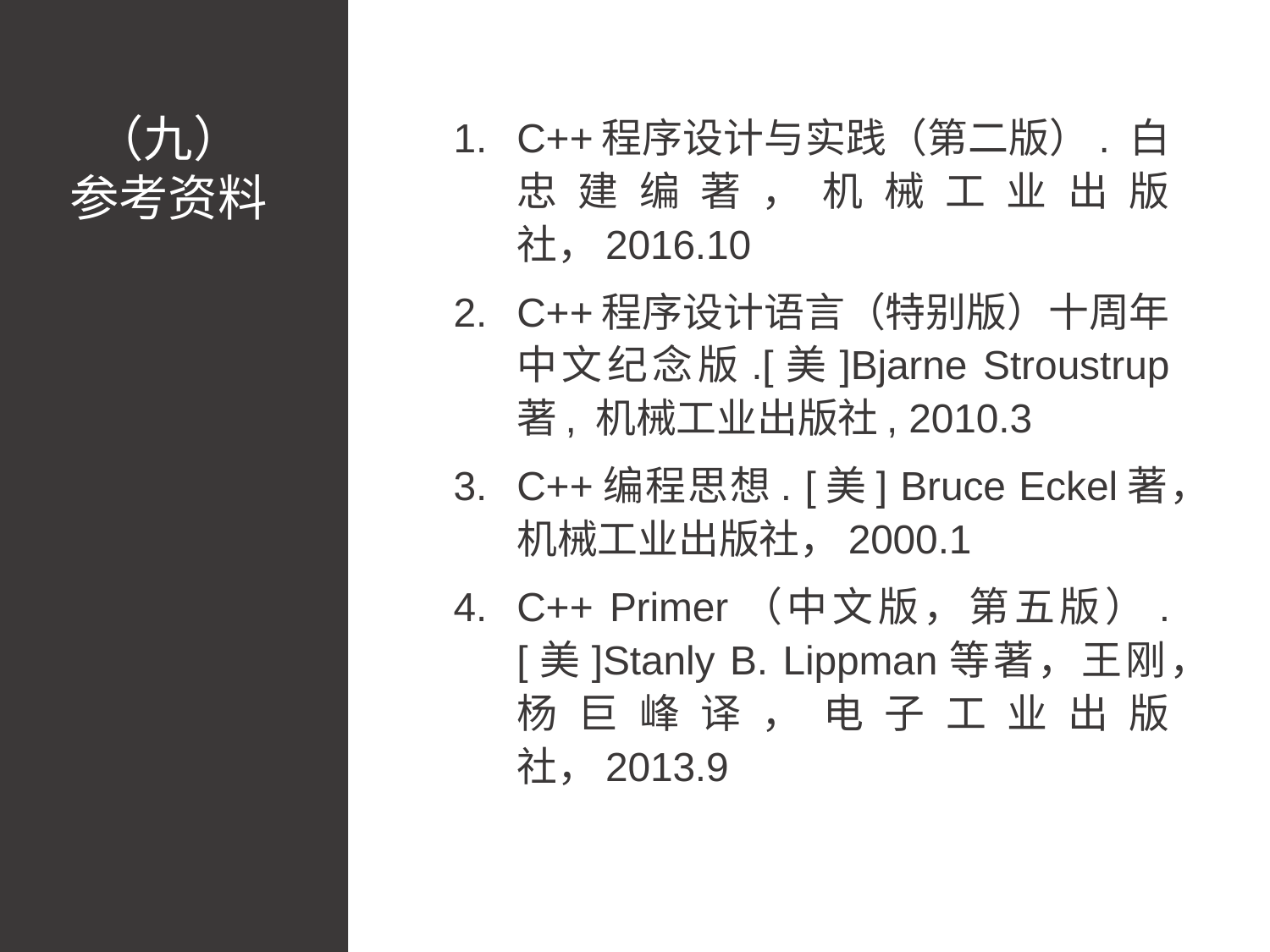

#
（九）
参考资料
C++程序设计与实践（第二版）. 白忠建编著，机械工业出版社，2016.10
C++程序设计语言（特别版）十周年中文纪念版.[美]Bjarne Stroustrup 著, 机械工业出版社, 2010.3
C++编程思想. [美] Bruce Eckel著，机械工业出版社，2000.1
C++ Primer（中文版，第五版）. [美]Stanly B. Lippman等著，王刚，杨巨峰译，电子工业出版社，2013.9